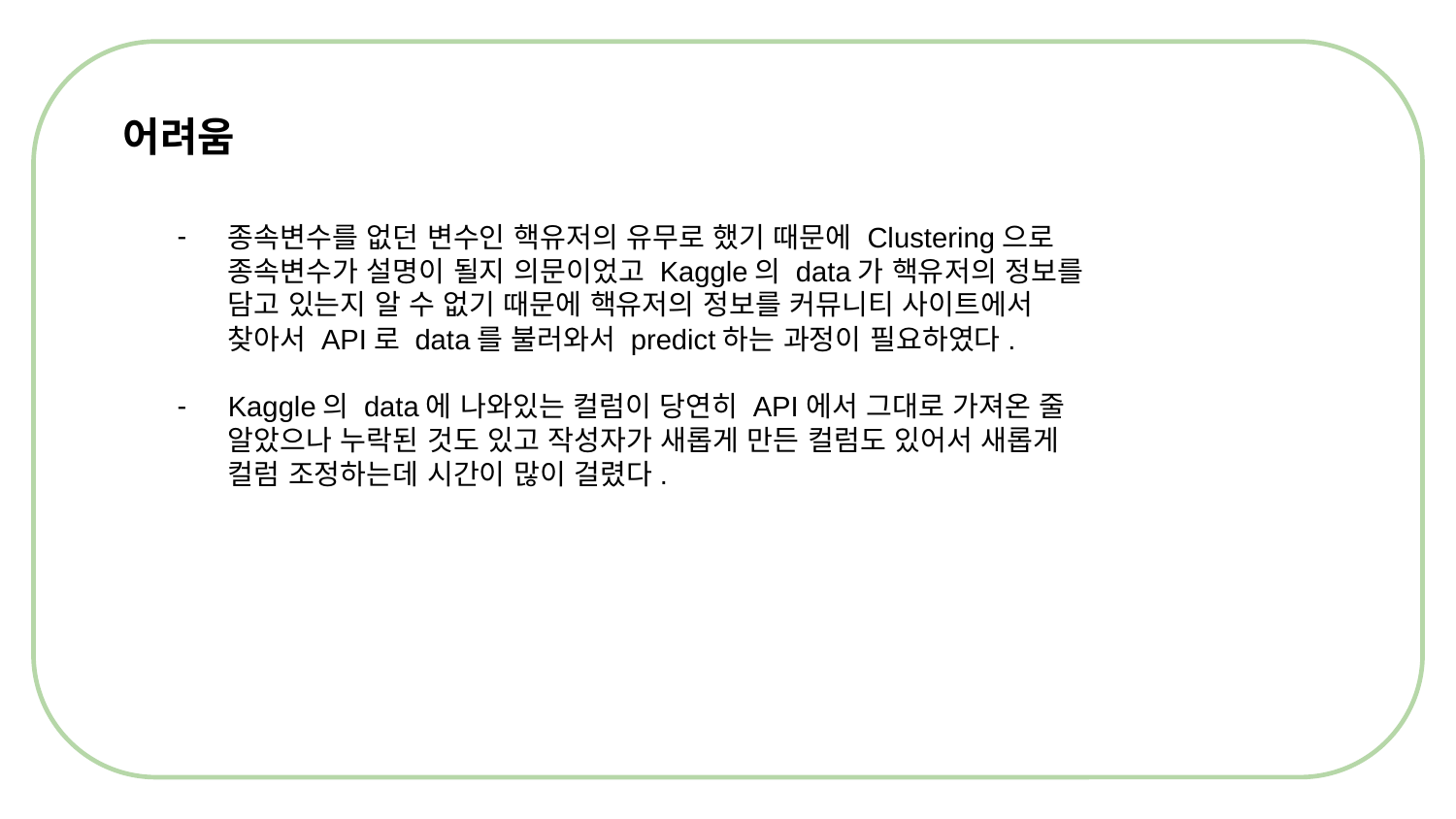

어려움
종속변수를 없던 변수인 핵유저의 유무로 했기 때문에 Clustering으로 종속변수가 설명이 될지 의문이었고 Kaggle의 data가 핵유저의 정보를 담고 있는지 알 수 없기 때문에 핵유저의 정보를 커뮤니티 사이트에서 찾아서 API로 data를 불러와서 predict하는 과정이 필요하였다.

Kaggle의 data에 나와있는 컬럼이 당연히 API에서 그대로 가져온 줄 알았으나 누락된 것도 있고 작성자가 새롭게 만든 컬럼도 있어서 새롭게 컬럼 조정하는데 시간이 많이 걸렸다.